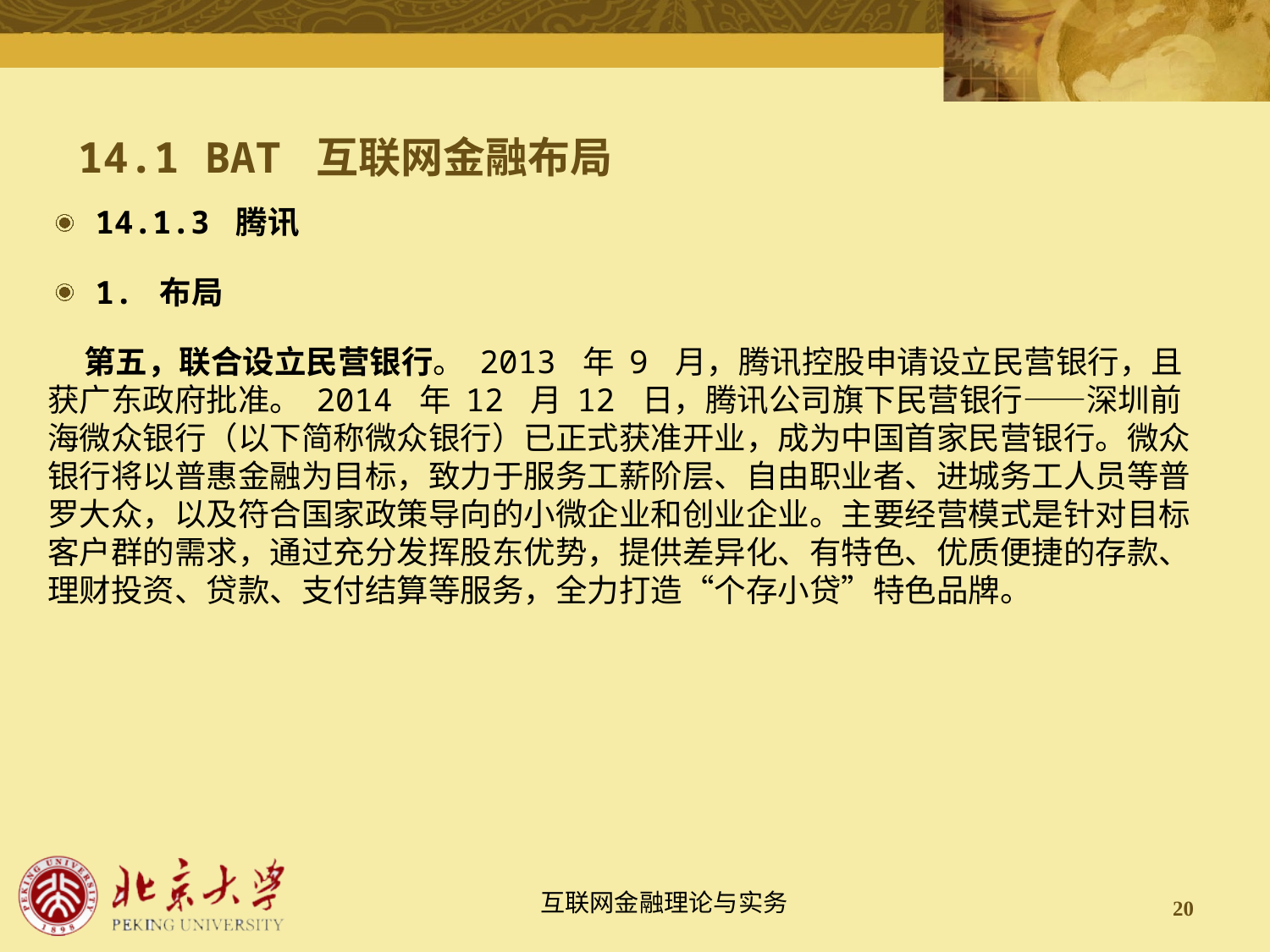

# 14.1 BAT 互联网金融布局
14.1.3 腾讯
1. 布局
    第五，联合设立民营银行。 2013 年 9 月，腾讯控股申请设立民营银行，且获广东政府批准。 2014 年 12 月 12 日，腾讯公司旗下民营银行——深圳前海微众银行（以下简称微众银行）已正式获准开业，成为中国首家民营银行。微众银行将以普惠金融为目标，致力于服务工薪阶层、自由职业者、进城务工人员等普罗大众，以及符合国家政策导向的小微企业和创业企业。主要经营模式是针对目标客户群的需求，通过充分发挥股东优势，提供差异化、有特色、优质便捷的存款、理财投资、贷款、支付结算等服务，全力打造“个存小贷”特色品牌。
20